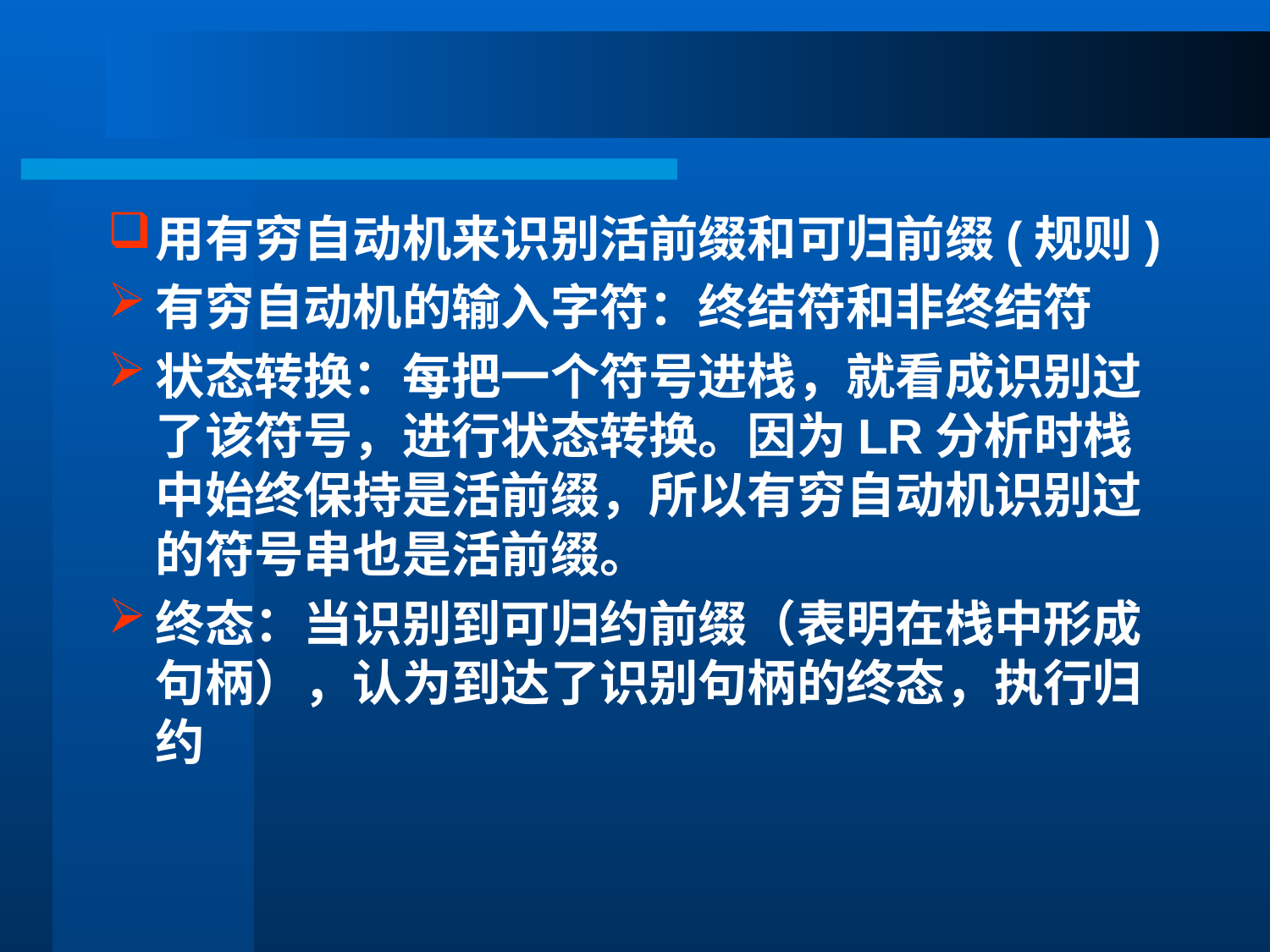

#
用有穷自动机来识别活前缀和可归前缀(规则)
有穷自动机的输入字符：终结符和非终结符
状态转换：每把一个符号进栈，就看成识别过了该符号，进行状态转换。因为LR分析时栈中始终保持是活前缀，所以有穷自动机识别过的符号串也是活前缀。
终态：当识别到可归约前缀（表明在栈中形成句柄），认为到达了识别句柄的终态，执行归约